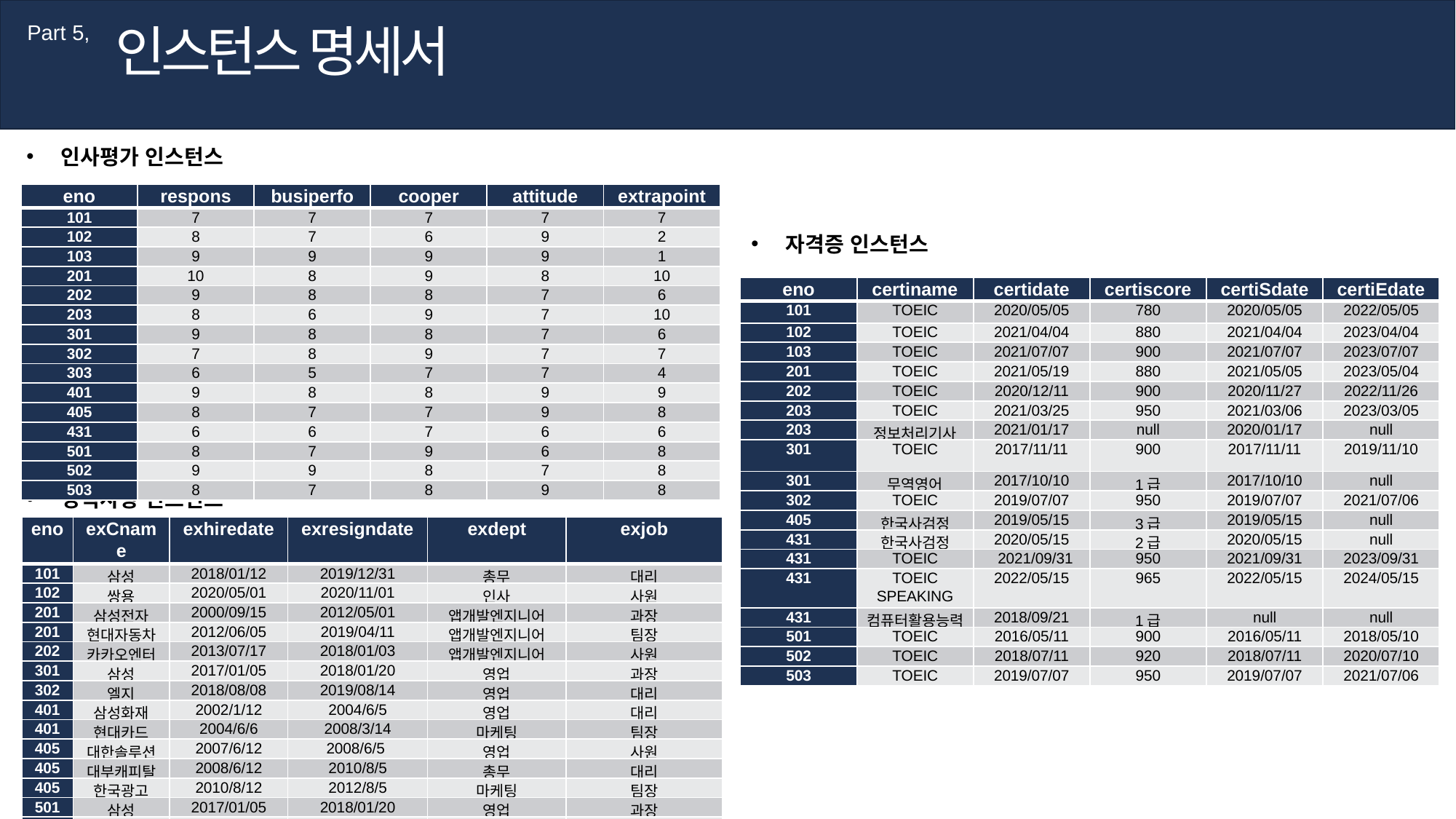

ER 다이어그램
인스턴스 명세서
Part 3,
Part 5,
인사평가 인스턴스
| eno | respons | busiperfo | cooper | attitude | extrapoint |
| --- | --- | --- | --- | --- | --- |
| 101 | 7 | 7 | 7 | 7 | 7 |
| 102 | 8 | 7 | 6 | 9 | 2 |
| 103 | 9 | 9 | 9 | 9 | 1 |
| 201 | 10 | 8 | 9 | 8 | 10 |
| 202 | 9 | 8 | 8 | 7 | 6 |
| 203 | 8 | 6 | 9 | 7 | 10 |
| 301 | 9 | 8 | 8 | 7 | 6 |
| 302 | 7 | 8 | 9 | 7 | 7 |
| 303 | 6 | 5 | 7 | 7 | 4 |
| 401 | 9 | 8 | 8 | 9 | 9 |
| 405 | 8 | 7 | 7 | 9 | 8 |
| 431 | 6 | 6 | 7 | 6 | 6 |
| 501 | 8 | 7 | 9 | 6 | 8 |
| 502 | 9 | 9 | 8 | 7 | 8 |
| 503 | 8 | 7 | 8 | 9 | 8 |
자격증 인스턴스

| eno | certiname | certidate | certiscore | certiSdate | certiEdate |
| --- | --- | --- | --- | --- | --- |
| 101 | TOEIC | 2020/05/05 | 780 | 2020/05/05 | 2022/05/05 |
| 102 | TOEIC | 2021/04/04 | 880 | 2021/04/04 | 2023/04/04 |
| 103 | TOEIC | 2021/07/07 | 900 | 2021/07/07 | 2023/07/07 |
| 201 | TOEIC | 2021/05/19 | 880 | 2021/05/05 | 2023/05/04 |
| 202 | TOEIC | 2020/12/11 | 900 | 2020/11/27 | 2022/11/26 |
| 203 | TOEIC | 2021/03/25 | 950 | 2021/03/06 | 2023/03/05 |
| 203 | 정보처리기사 | 2021/01/17 | null | 2020/01/17 | null |
| 301 | TOEIC | 2017/11/11 | 900 | 2017/11/11 | 2019/11/10 |
| 301 | 무역영어 | 2017/10/10 | 1급 | 2017/10/10 | null |
| 302 | TOEIC | 2019/07/07 | 950 | 2019/07/07 | 2021/07/06 |
| 405 | 한국사검정 | 2019/05/15 | 3급 | 2019/05/15 | null |
| 431 | 한국사검정 | 2020/05/15 | 2급 | 2020/05/15 | null |
| 431 | TOEIC | 2021/09/31 | 950 | 2021/09/31 | 2023/09/31 |
| 431 | TOEIC SPEAKING | 2022/05/15 | 965 | 2022/05/15 | 2024/05/15 |
| 431 | 컴퓨터활용능력 | 2018/09/21 | 1급 | null | null |
| 501 | TOEIC | 2016/05/11 | 900 | 2016/05/11 | 2018/05/10 |
| 502 | TOEIC | 2018/07/11 | 920 | 2018/07/11 | 2020/07/10 |
| 503 | TOEIC | 2019/07/07 | 950 | 2019/07/07 | 2021/07/06 |
경력사항 인스턴스
| eno | exCname | exhiredate | exresigndate | exdept | exjob |
| --- | --- | --- | --- | --- | --- |
| 101 | 삼성 | 2018/01/12 | 2019/12/31 | 총무 | 대리 |
| 102 | 쌍용 | 2020/05/01 | 2020/11/01 | 인사 | 사원 |
| 201 | 삼성전자 | 2000/09/15 | 2012/05/01 | 앱개발엔지니어 | 과장 |
| 201 | 현대자동차 | 2012/06/05 | 2019/04/11 | 앱개발엔지니어 | 팀장 |
| 202 | 카카오엔터 | 2013/07/17 | 2018/01/03 | 앱개발엔지니어 | 사원 |
| 301 | 삼성 | 2017/01/05 | 2018/01/20 | 영업 | 과장 |
| 302 | 엘지 | 2018/08/08 | 2019/08/14 | 영업 | 대리 |
| 401 | 삼성화재 | 2002/1/12 | 2004/6/5 | 영업 | 대리 |
| 401 | 현대카드 | 2004/6/6 | 2008/3/14 | 마케팅 | 팀장 |
| 405 | 대한솔루션 | 2007/6/12 | 2008/6/5 | 영업 | 사원 |
| 405 | 대부캐피탈 | 2008/6/12 | 2010/8/5 | 총무 | 대리 |
| 405 | 한국광고 | 2010/8/12 | 2012/8/5 | 마케팅 | 팀장 |
| 501 | 삼성 | 2017/01/05 | 2018/01/20 | 영업 | 과장 |
| 502 | 현대 | 2018/08/08 | 2019/08/14 | 총무 | 대리 |